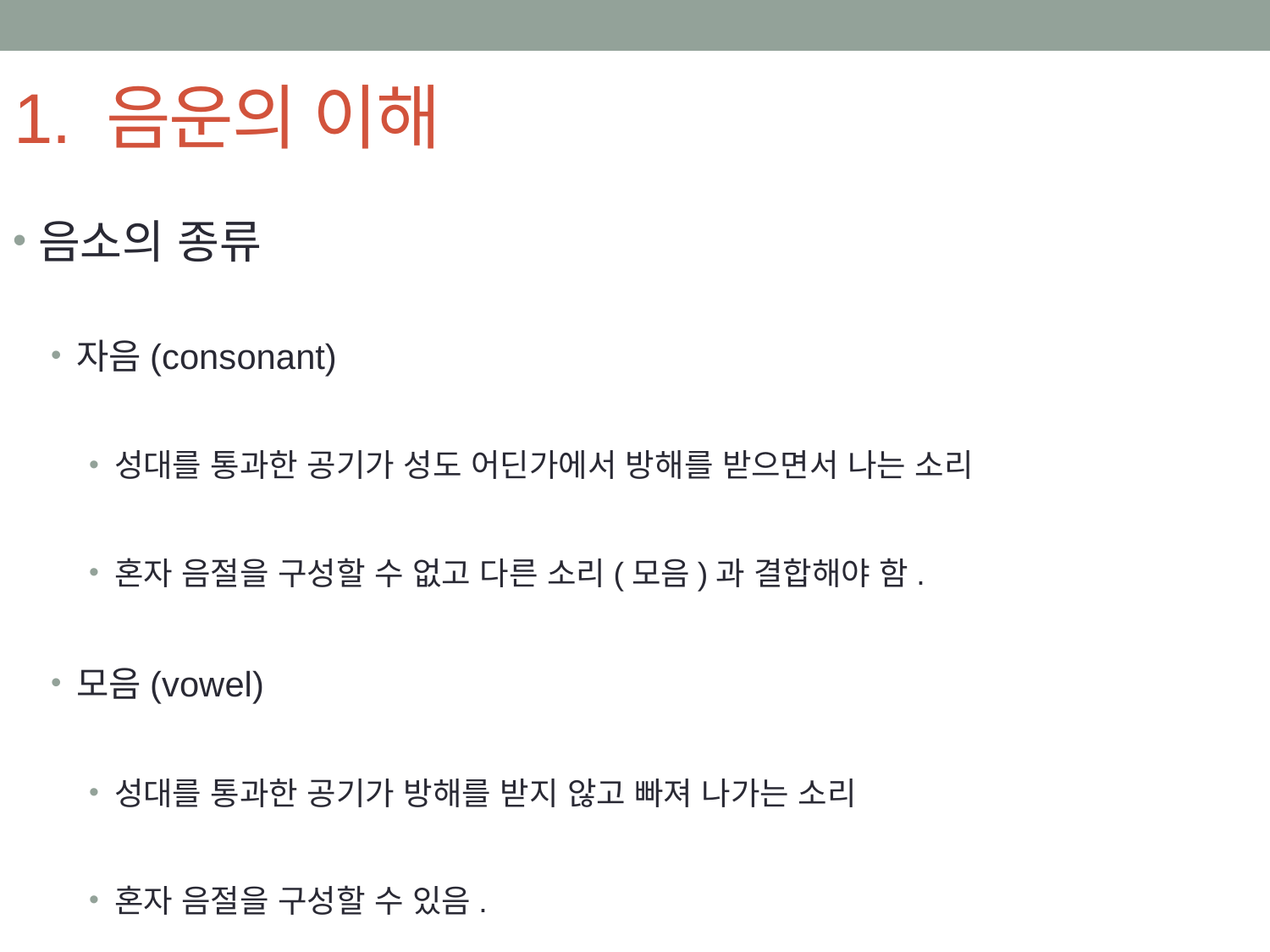

# 1. 음운의 이해
음소의 종류

자음(consonant)

성대를 통과한 공기가 성도 어딘가에서 방해를 받으면서 나는 소리

혼자 음절을 구성할 수 없고 다른 소리(모음)과 결합해야 함.

모음(vowel)

성대를 통과한 공기가 방해를 받지 않고 빠져 나가는 소리

혼자 음절을 구성할 수 있음.